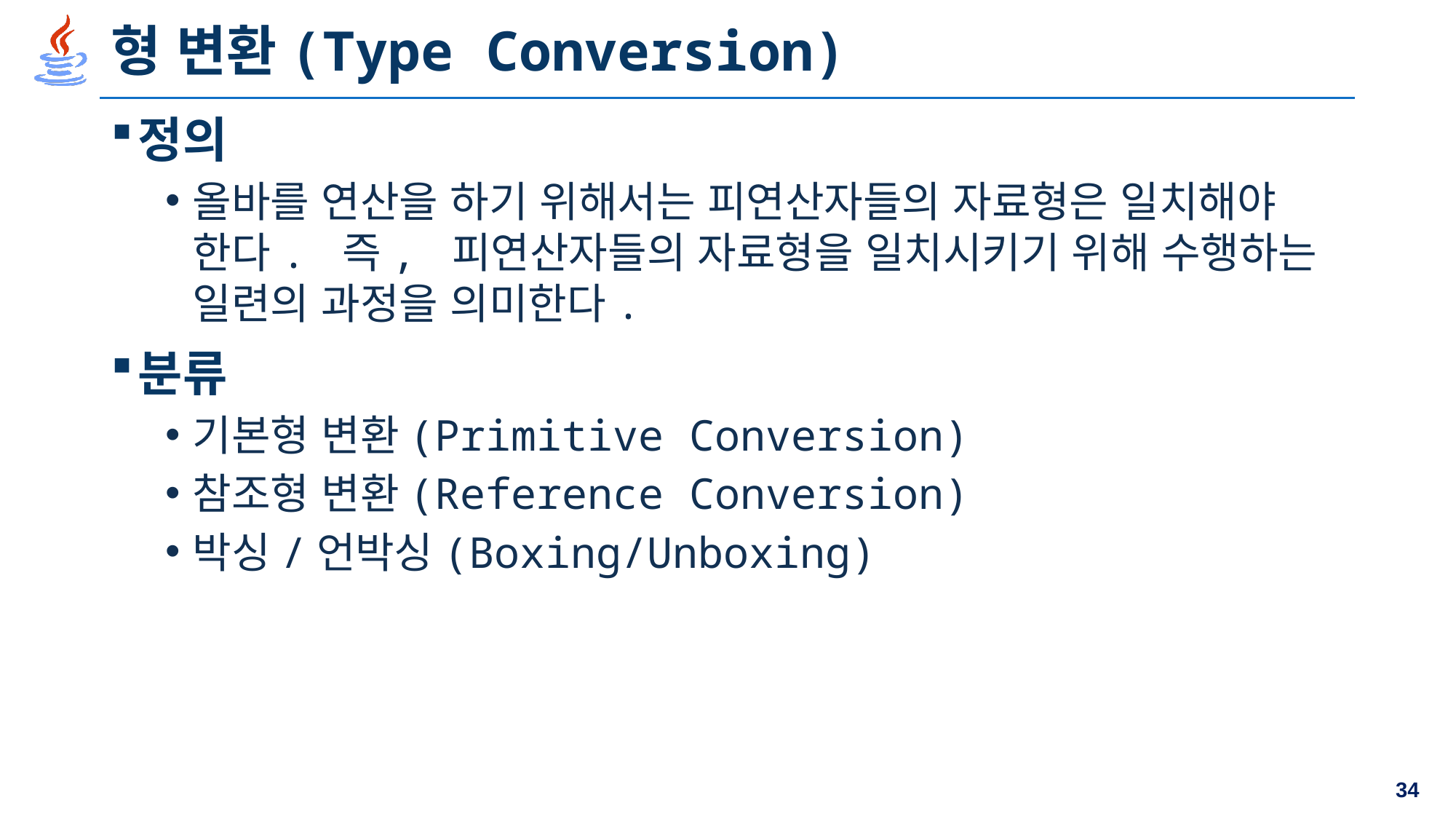

# 형 변환(Type Conversion)
정의
올바를 연산을 하기 위해서는 피연산자들의 자료형은 일치해야 한다. 즉, 피연산자들의 자료형을 일치시키기 위해 수행하는 일련의 과정을 의미한다.
분류
기본형 변환(Primitive Conversion)
참조형 변환(Reference Conversion)
박싱/언박싱(Boxing/Unboxing)
34